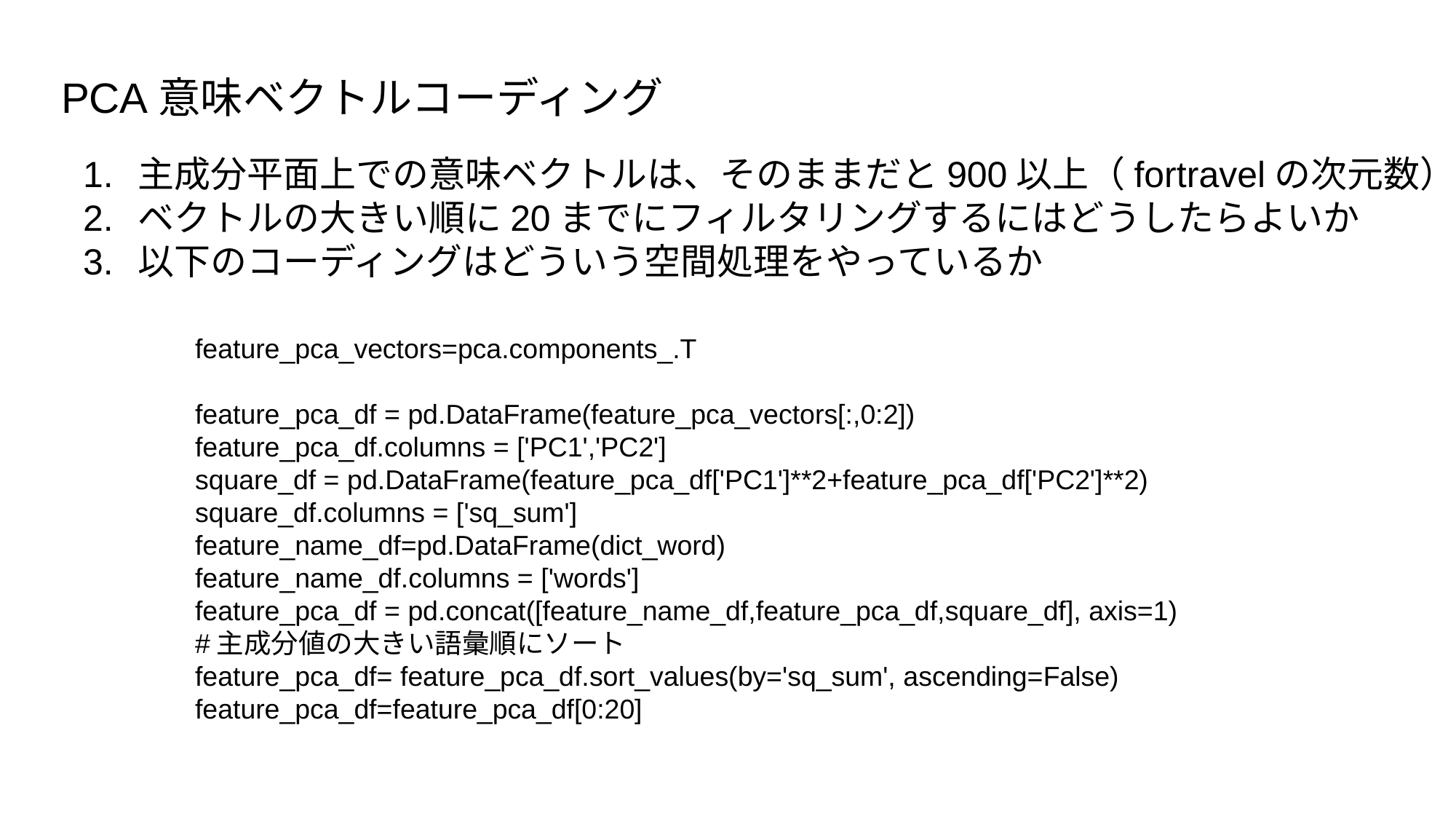

PCA意味ベクトルコーディング
主成分平面上での意味ベクトルは、そのままだと900以上（fortravelの次元数）
ベクトルの大きい順に20までにフィルタリングするにはどうしたらよいか
以下のコーディングはどういう空間処理をやっているか
feature_pca_vectors=pca.components_.T

feature_pca_df = pd.DataFrame(feature_pca_vectors[:,0:2])
feature_pca_df.columns = ['PC1','PC2']
square_df = pd.DataFrame(feature_pca_df['PC1']**2+feature_pca_df['PC2']**2)
square_df.columns = ['sq_sum']
feature_name_df=pd.DataFrame(dict_word)
feature_name_df.columns = ['words']
feature_pca_df = pd.concat([feature_name_df,feature_pca_df,square_df], axis=1)
#主成分値の大きい語彙順にソート
feature_pca_df= feature_pca_df.sort_values(by='sq_sum', ascending=False)
feature_pca_df=feature_pca_df[0:20]